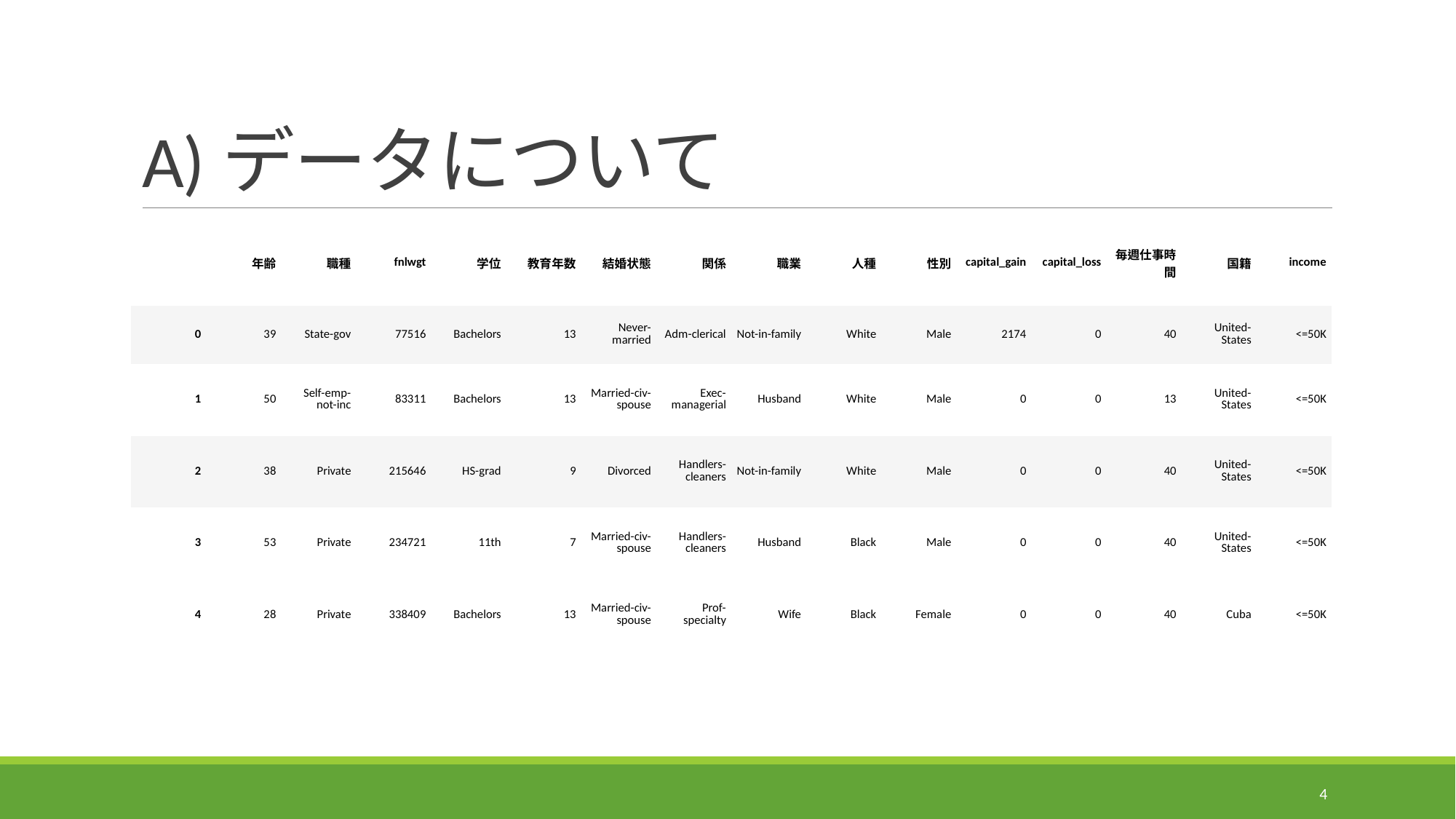

# A)データについて
|  | 年齢 | 職種 | fnlwgt | 学位 | 教育年数 | 結婚状態 | 関係 | 職業 | 人種 | 性別 | capital\_gain | capital\_loss | 毎週仕事時間 | 国籍 | income |
| --- | --- | --- | --- | --- | --- | --- | --- | --- | --- | --- | --- | --- | --- | --- | --- |
| 0 | 39 | State-gov | 77516 | Bachelors | 13 | Never-married | Adm-clerical | Not-in-family | White | Male | 2174 | 0 | 40 | United-States | <=50K |
| 1 | 50 | Self-emp-not-inc | 83311 | Bachelors | 13 | Married-civ-spouse | Exec-managerial | Husband | White | Male | 0 | 0 | 13 | United-States | <=50K |
| 2 | 38 | Private | 215646 | HS-grad | 9 | Divorced | Handlers-cleaners | Not-in-family | White | Male | 0 | 0 | 40 | United-States | <=50K |
| 3 | 53 | Private | 234721 | 11th | 7 | Married-civ-spouse | Handlers-cleaners | Husband | Black | Male | 0 | 0 | 40 | United-States | <=50K |
| 4 | 28 | Private | 338409 | Bachelors | 13 | Married-civ-spouse | Prof-specialty | Wife | Black | Female | 0 | 0 | 40 | Cuba | <=50K |
4